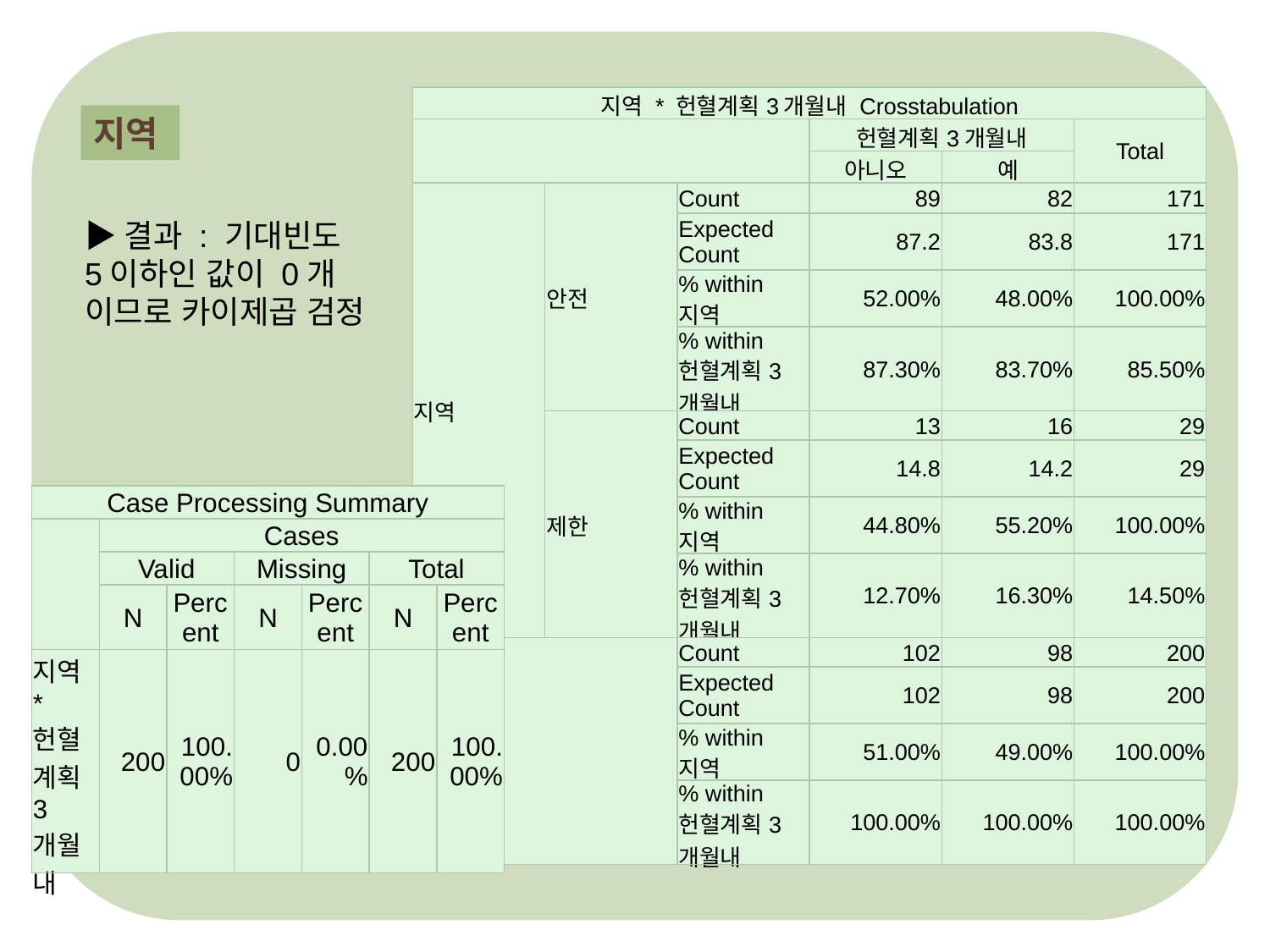

| 지역 \* 헌혈계획3개월내 Crosstabulation |  |  |  |  |  |
| --- | --- | --- | --- | --- | --- |
|  |  |  | 헌혈계획3개월내 |  | Total |
|  |  |  | 아니오 | 예 |  |
| 지역 | 안전 | Count | 89 | 82 | 171 |
|  |  | Expected Count | 87.2 | 83.8 | 171 |
|  |  | % within 지역 | 52.00% | 48.00% | 100.00% |
|  |  | % within 헌혈계획3개월내 | 87.30% | 83.70% | 85.50% |
|  | 제한 | Count | 13 | 16 | 29 |
|  |  | Expected Count | 14.8 | 14.2 | 29 |
|  |  | % within 지역 | 44.80% | 55.20% | 100.00% |
|  |  | % within 헌혈계획3개월내 | 12.70% | 16.30% | 14.50% |
| Total |  | Count | 102 | 98 | 200 |
|  |  | Expected Count | 102 | 98 | 200 |
|  |  | % within 지역 | 51.00% | 49.00% | 100.00% |
|  |  | % within 헌혈계획3개월내 | 100.00% | 100.00% | 100.00% |
지역
▶결과 : 기대빈도 5이하인 값이 0개 이므로 카이제곱 검정

| Case Processing Summary |  |  |  |  |  |  |
| --- | --- | --- | --- | --- | --- | --- |
|  | Cases |  |  |  |  |  |
|  | Valid |  | Missing |  | Total |  |
|  | N | Percent | N | Percent | N | Percent |
| 지역 \* 헌혈계획3개월내 | 200 | 100.00% | 0 | 0.00% | 200 | 100.00% |